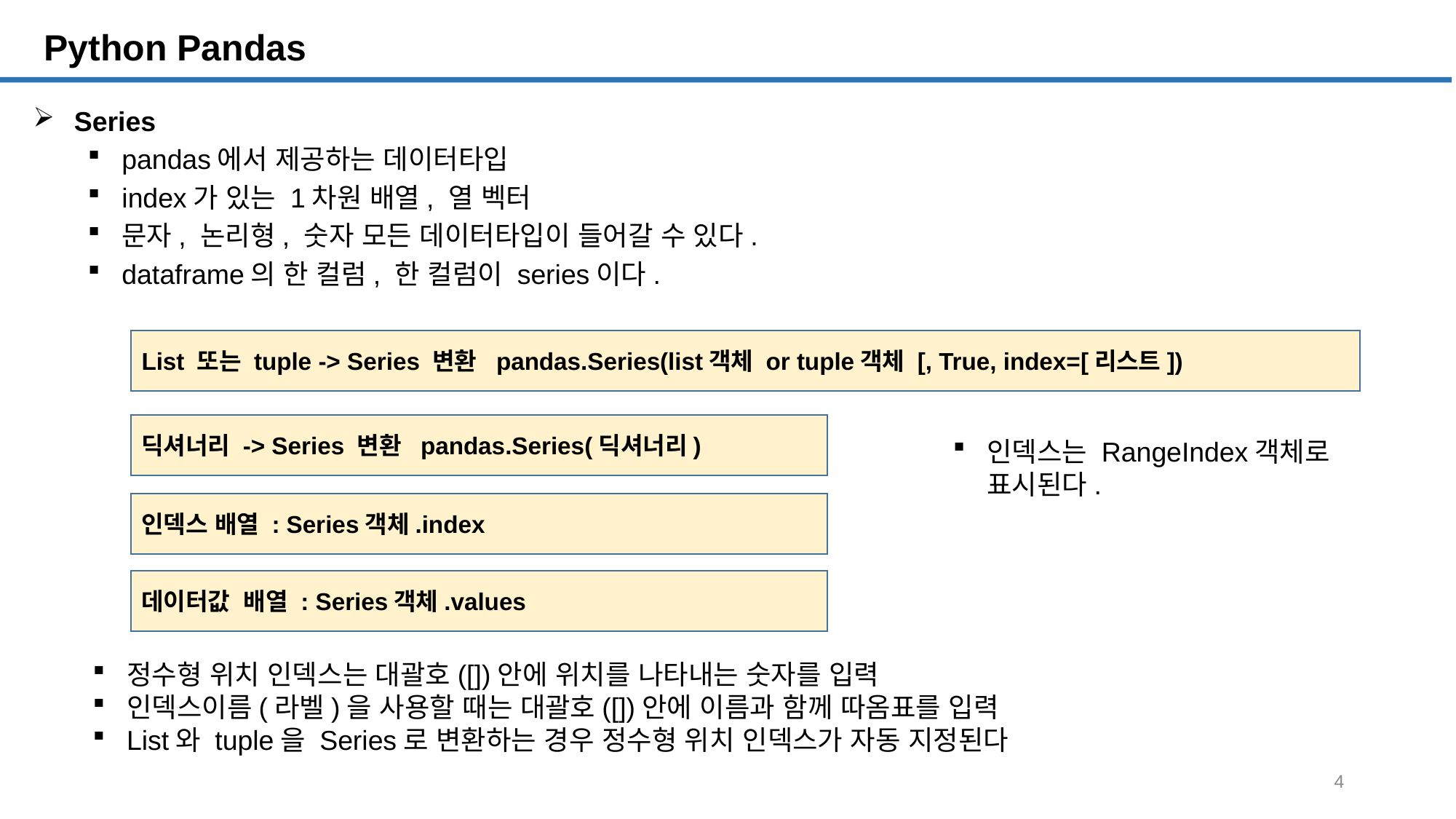

SQL 튜닝 개요
# Python Pandas

Series
pandas에서 제공하는 데이터타입
index가 있는 1차원 배열, 열 벡터
문자, 논리형, 숫자 모든 데이터타입이 들어갈 수 있다.
dataframe의 한 컬럼, 한 컬럼이 series이다.
List 또는 tuple -> Series 변환  pandas.Series(list객체 or tuple객체 [, True, index=[리스트])
딕셔너리 -> Series 변환  pandas.Series(딕셔너리)
인덱스는 RangeIndex객체로 표시된다.
인덱스 배열 : Series객체.index
데이터값  배열 : Series객체.values
정수형 위치 인덱스는 대괄호([])안에 위치를 나타내는 숫자를 입력
인덱스이름(라벨)을 사용할 때는 대괄호([])안에 이름과 함께 따옴표를 입력
List와 tuple을 Series로 변환하는 경우 정수형 위치 인덱스가 자동 지정된다
4